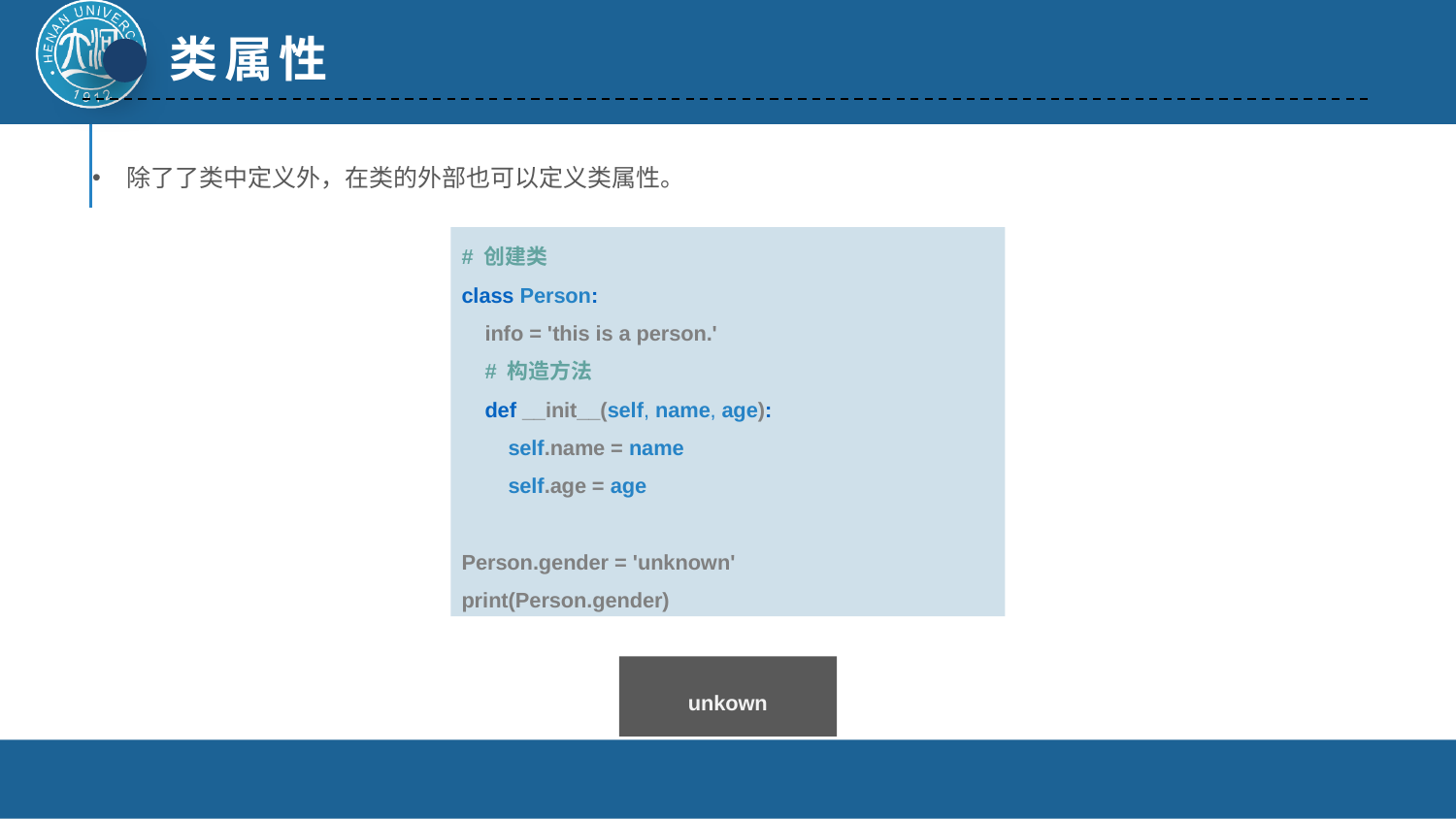

类属性

除了了类中定义外，在类的外部也可以定义类属性。
# 创建类
class Person:
    info = 'this is a person.'
    # 构造方法
    def __init__(self, name, age):
        self.name = name
        self.age = age

Person.gender = 'unknown'
print(Person.gender)
unkown